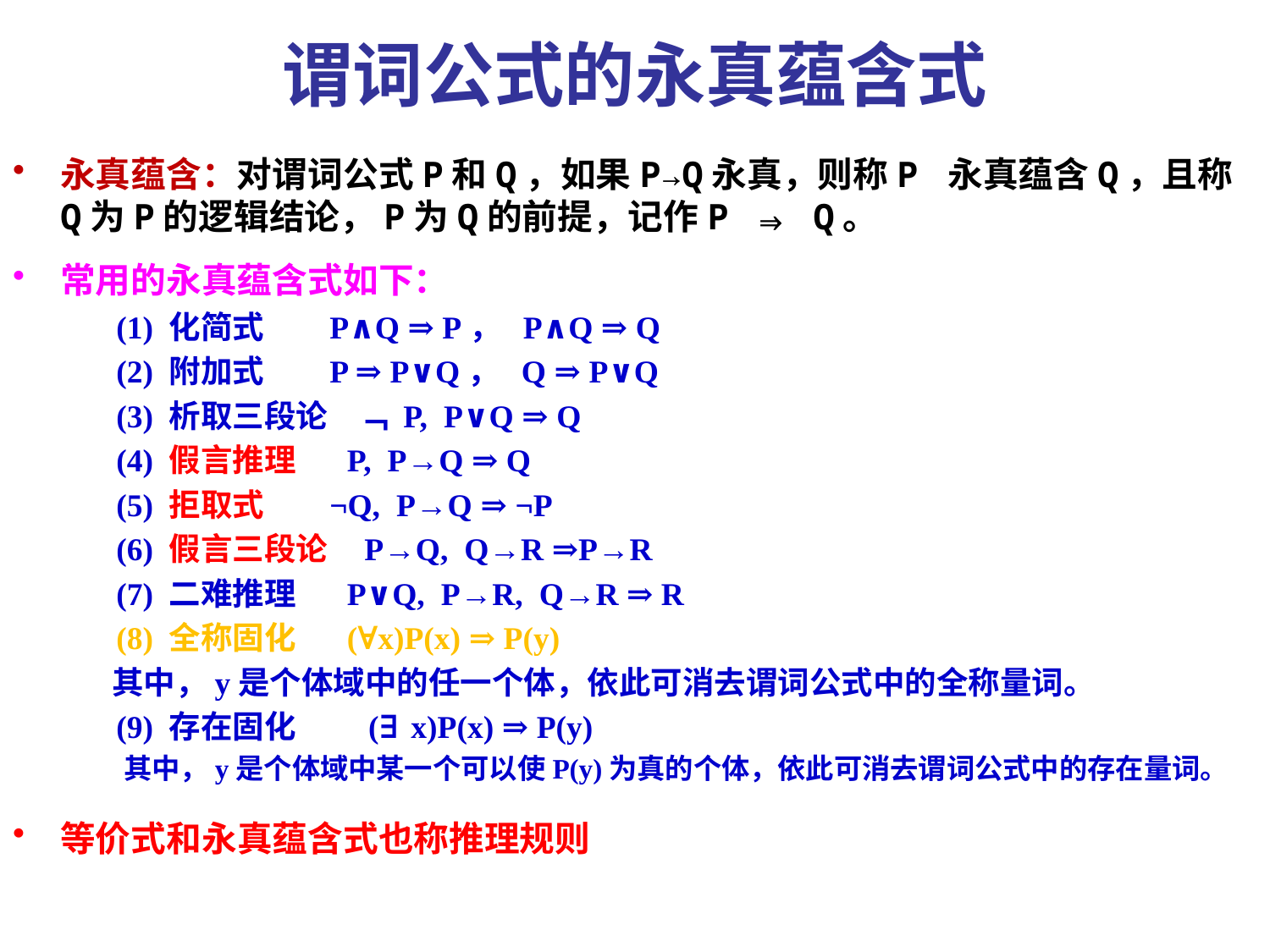

# 谓词公式的永真蕴含式

永真蕴含：对谓词公式P和Q，如果P→Q永真，则称P 永真蕴含Q，且称Q为P的逻辑结论，P为Q的前提，记作P ⇒ Q。
常用的永真蕴含式如下：
      (1) 化简式        P∧Q ⇒ P，  P∧Q ⇒ Q
      (2) 附加式        P ⇒ P∨Q，  Q ⇒ P∨Q
      (3) 析取三段论    ﹁ P,  P∨Q ⇒ Q
      (4) 假言推理      P,  P→Q ⇒ Q
      (5) 拒取式        ¬Q,  P→Q ⇒ ¬P
      (6) 假言三段论    P→Q,  Q→R ⇒P→R
      (7) 二难推理      P∨Q,  P→R,  Q→R ⇒ R
      (8) 全称固化      (∀x)P(x) ⇒ P(y)
     其中，y是个体域中的任一个体，依此可消去谓词公式中的全称量词。
      (9) 存在固化         (∃x)P(x) ⇒ P(y)
其中，y是个体域中某一个可以使P(y)为真的个体，依此可消去谓词公式中的存在量词。
等价式和永真蕴含式也称推理规则